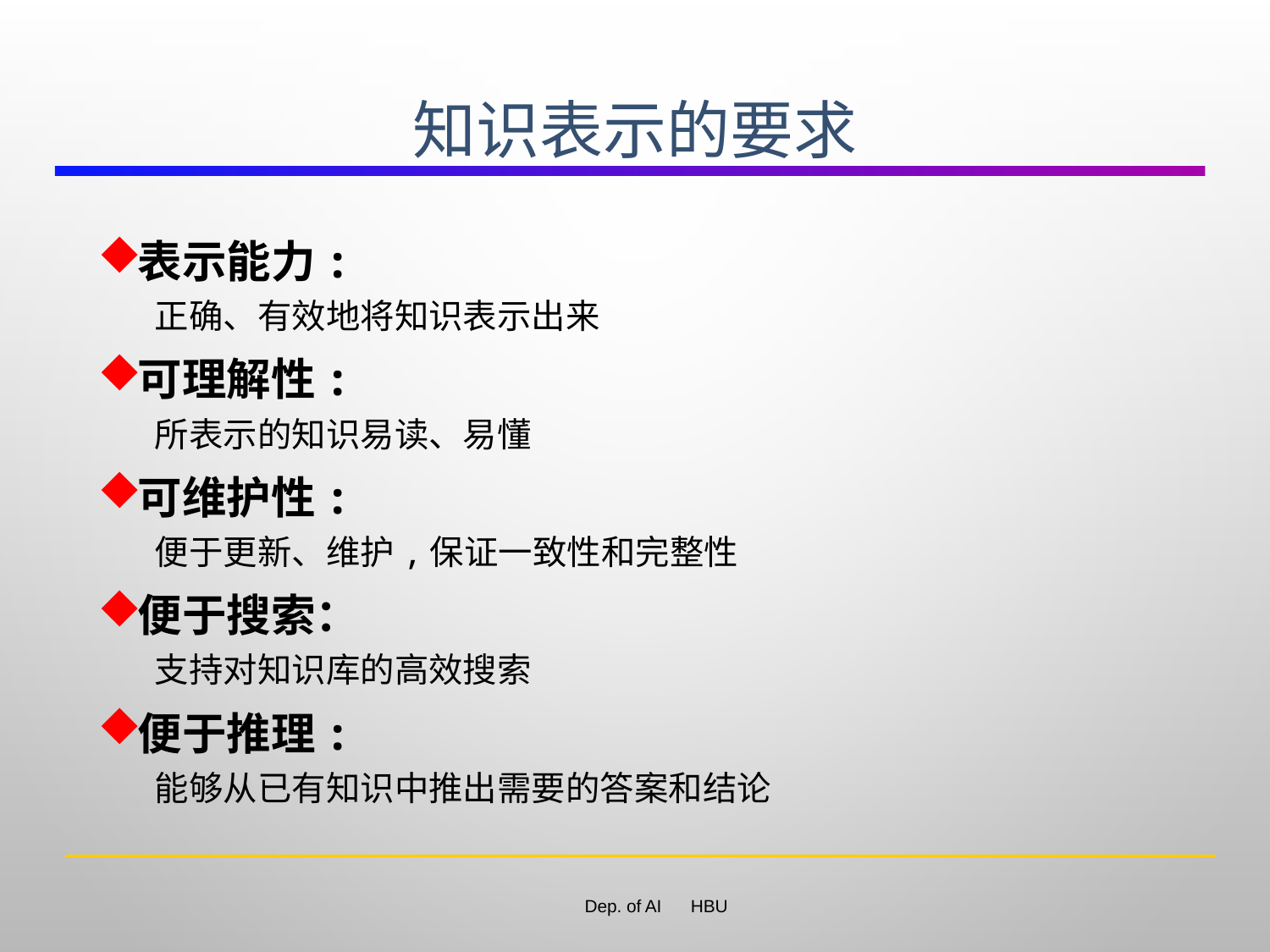

# 知识表示的要求
表示能力:
正确、有效地将知识表示出来
可理解性:
所表示的知识易读、易懂
可维护性:
便于更新、维护,保证一致性和完整性
便于搜索：
支持对知识库的高效搜索
便于推理:
能够从已有知识中推出需要的答案和结论

9
Dep. of AI      HBU